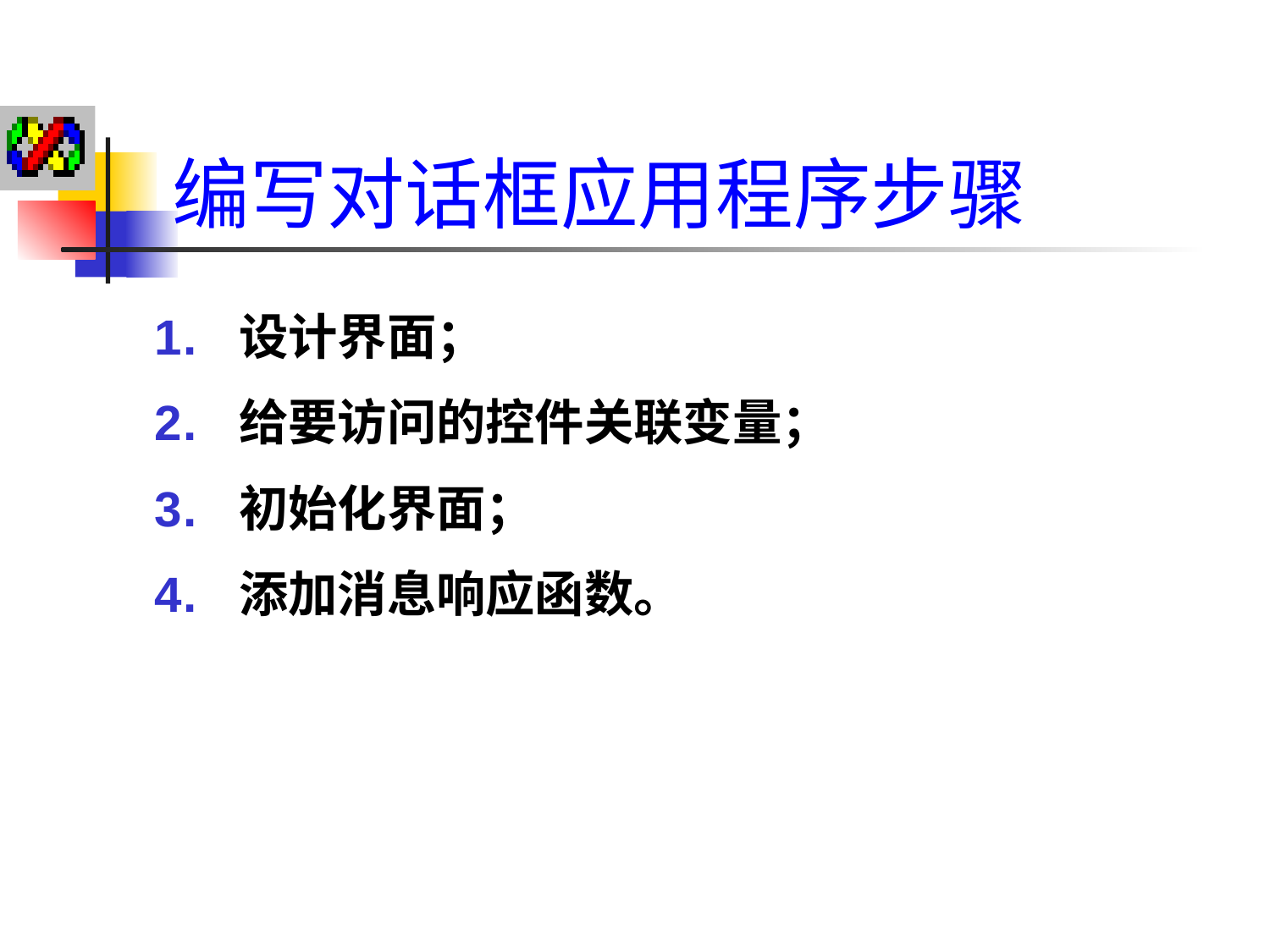

编写对话框应用程序步骤
设计界面；
给要访问的控件关联变量；
初始化界面；
添加消息响应函数。